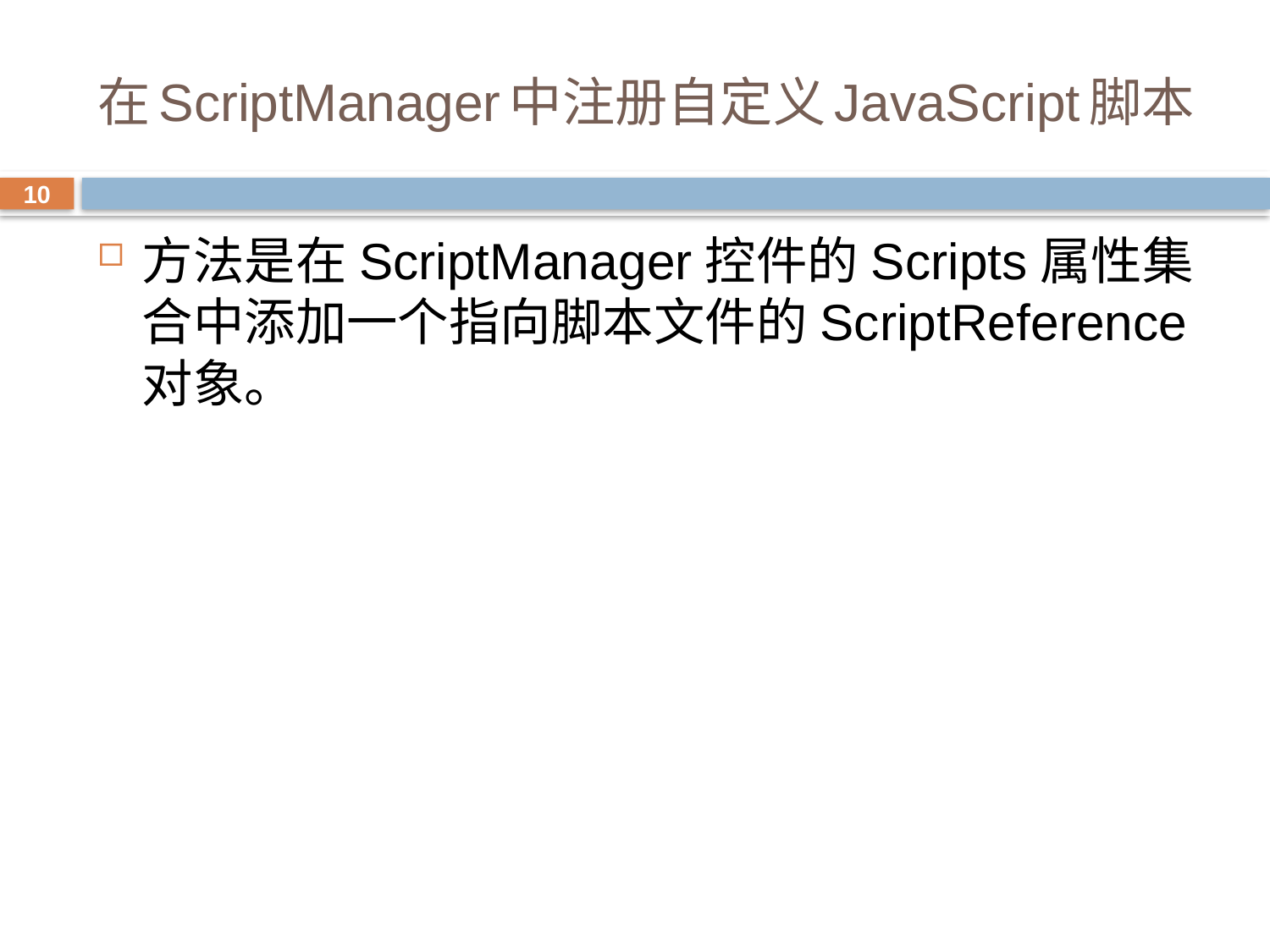

# 在ScriptManager中注册自定义JavaScript脚本
10
方法是在ScriptManager控件的Scripts属性集合中添加一个指向脚本文件的ScriptReference对象。